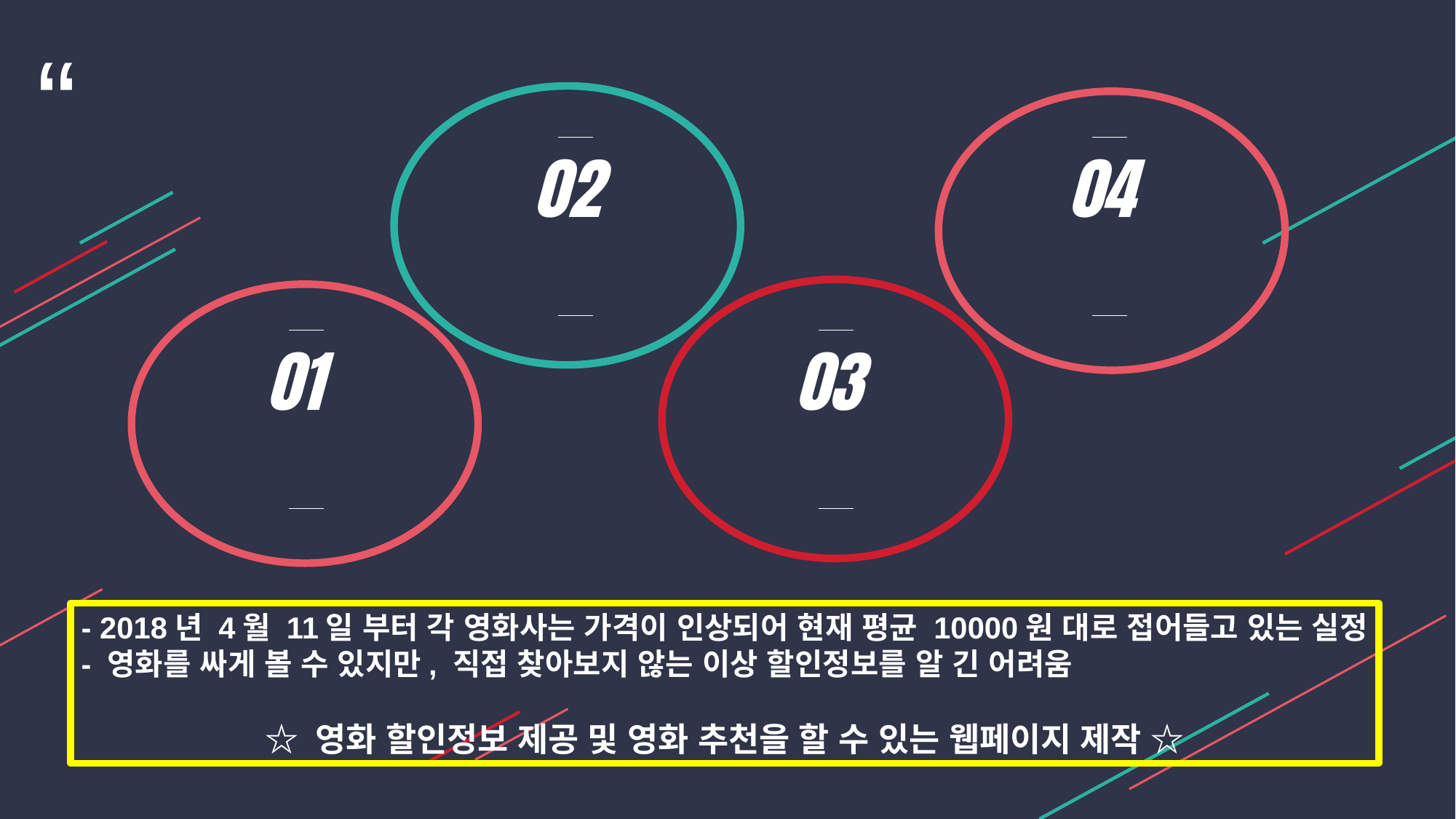

“
01_소개

02
영화 후기
04
할인 정보

01
영화 소개
03
후기 혜택
- 2018년 4월 11일 부터 각 영화사는 가격이 인상되어 현재 평균 10000원 대로 접어들고 있는 실정
- 영화를 싸게 볼 수 있지만, 직접 찾아보지 않는 이상 할인정보를 알 긴 어려움

☆ 영화 할인정보 제공 및 영화 추천을 할 수 있는 웹페이지 제작 ☆